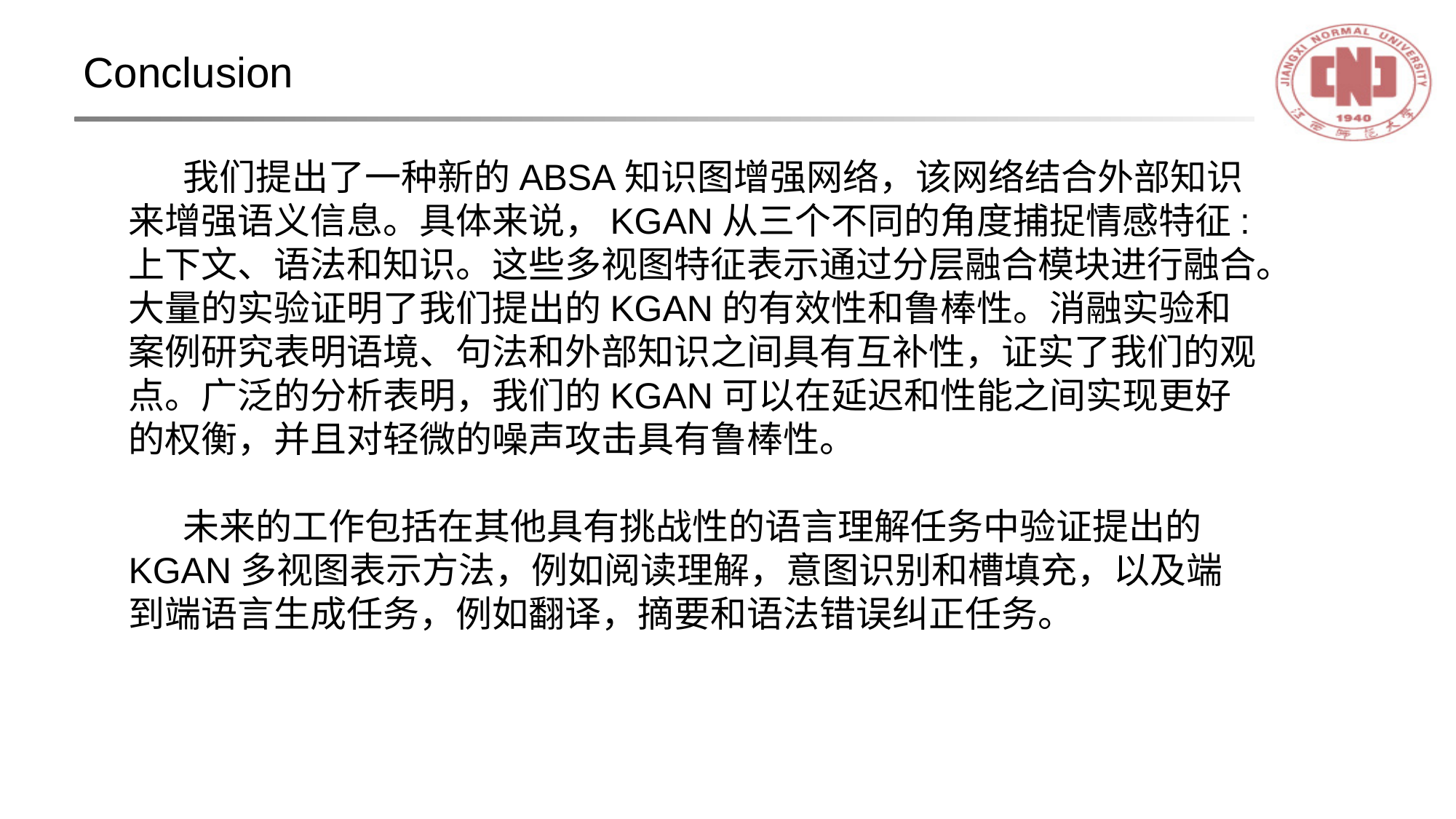

# Conclusion
我们提出了一种新的ABSA知识图增强网络，该网络结合外部知识来增强语义信息。具体来说，KGAN从三个不同的角度捕捉情感特征:上下文、语法和知识。这些多视图特征表示通过分层融合模块进行融合。大量的实验证明了我们提出的KGAN的有效性和鲁棒性。消融实验和案例研究表明语境、句法和外部知识之间具有互补性，证实了我们的观点。广泛的分析表明，我们的KGAN可以在延迟和性能之间实现更好的权衡，并且对轻微的噪声攻击具有鲁棒性。

未来的工作包括在其他具有挑战性的语言理解任务中验证提出的KGAN多视图表示方法，例如阅读理解，意图识别和槽填充，以及端到端语言生成任务，例如翻译，摘要和语法错误纠正任务。